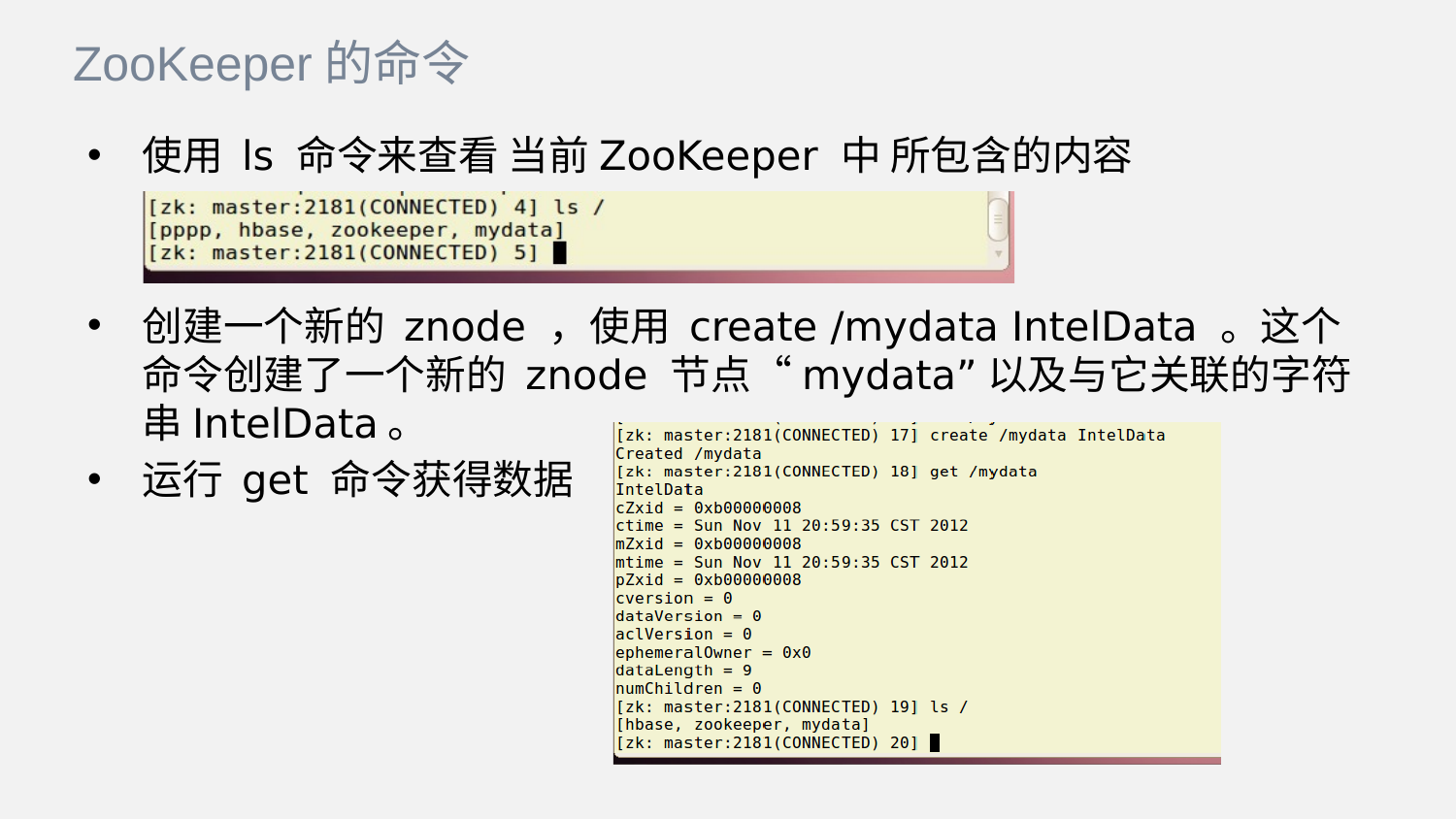

ZooKeeper的命令
使用 ls 命令来查看 当前ZooKeeper 中 所包含的内容

创建一个新的 znode ，使用 create /mydata IntelData 。这个命令创建了一个新的 znode 节点“mydata”以及与它关联的字符串IntelData。
运行 get 命令获得数据